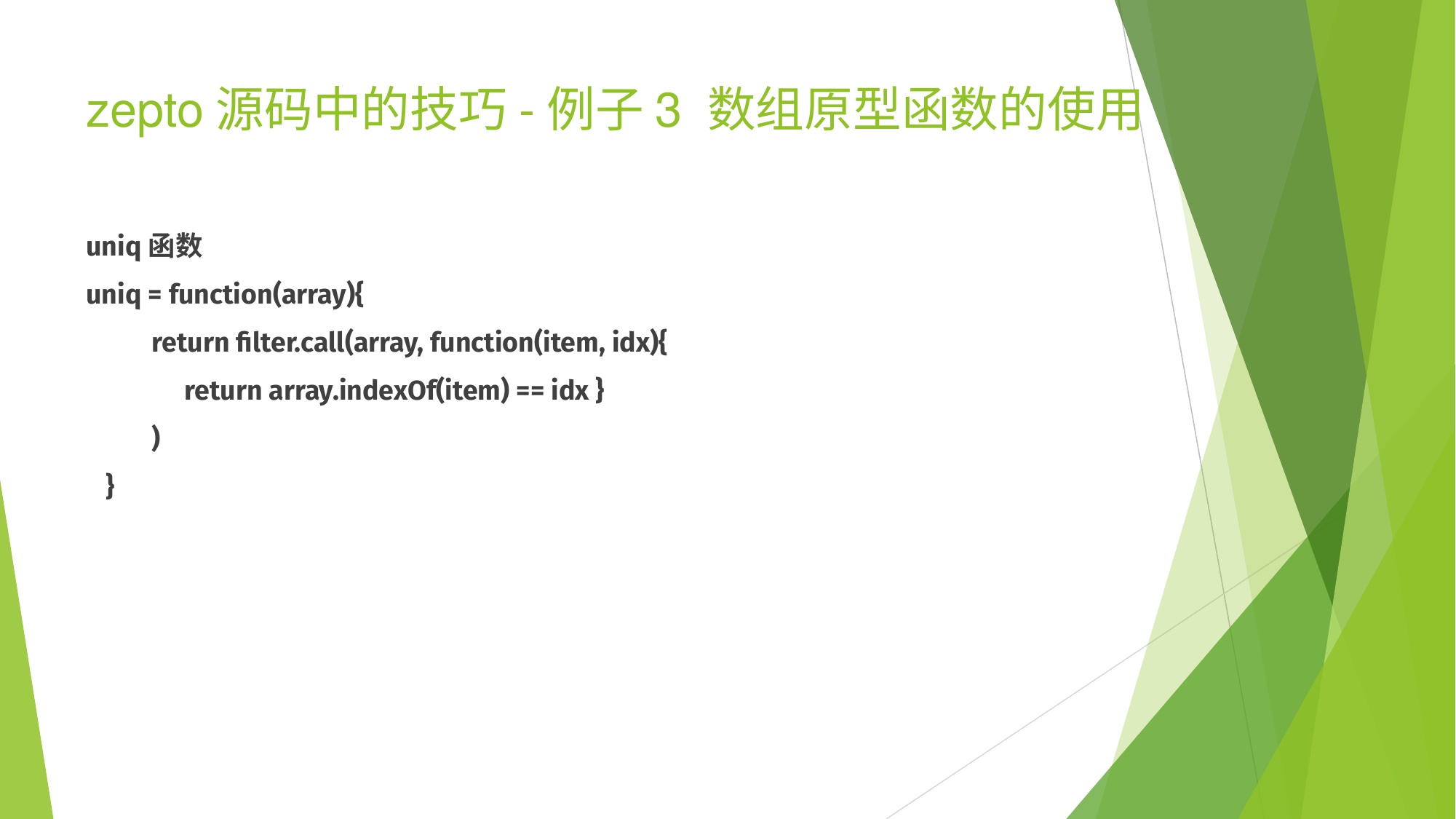

# zepto源码中的技巧-例子3 数组原型函数的使用

uniq函数
uniq = function(array){
          return filter.call(array, function(item, idx){
               return array.indexOf(item) == idx }
          )
   }